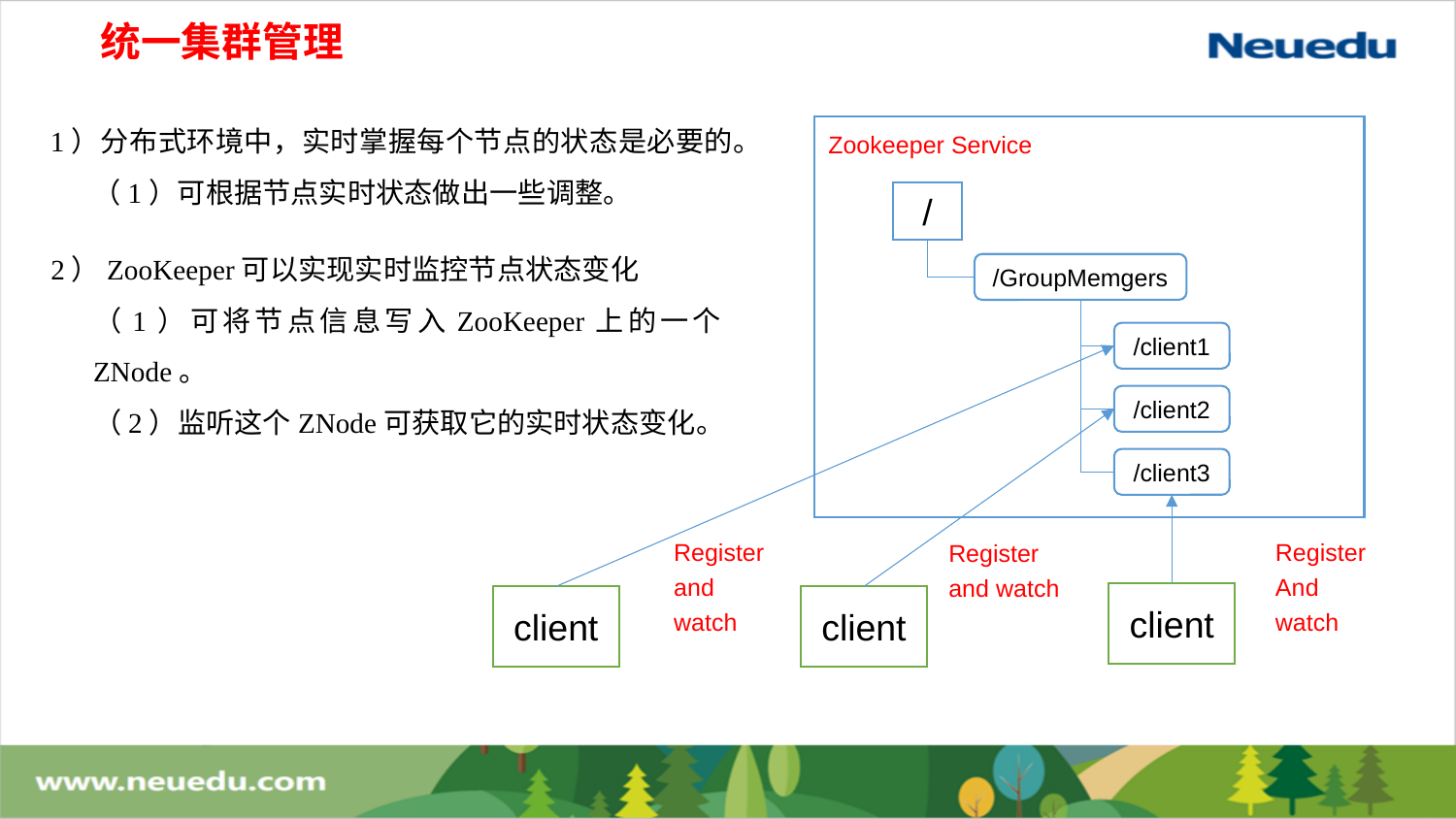

统一集群管理
1）分布式环境中，实时掌握每个节点的状态是必要的。
（1）可根据节点实时状态做出一些调整。

Zookeeper Service
/
2）ZooKeeper可以实现实时监控节点状态变化
（1）可将节点信息写入ZooKeeper上的一个ZNode。
（2）监听这个ZNode可获取它的实时状态变化。
/GroupMemgers
/client1
/client2
/client3
Register and watch
Register
And
watch
Register and watch
client
client
client